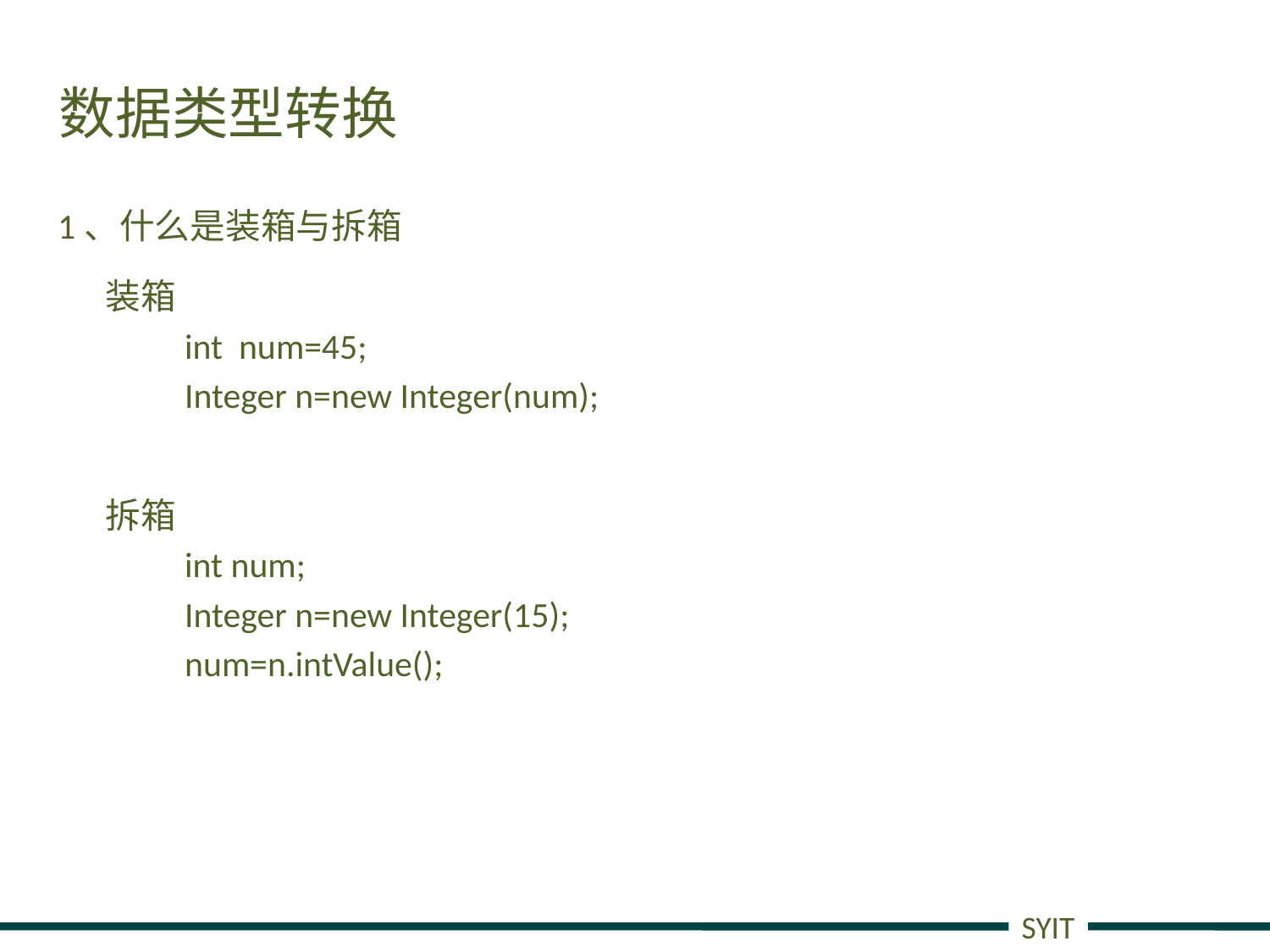

# 数据类型转换
1、什么是装箱与拆箱
	装箱
	int  num=45;
	Integer n=new Integer(num);

	拆箱
	int num;
	Integer n=new Integer(15);
	num=n.intValue();

SYIT